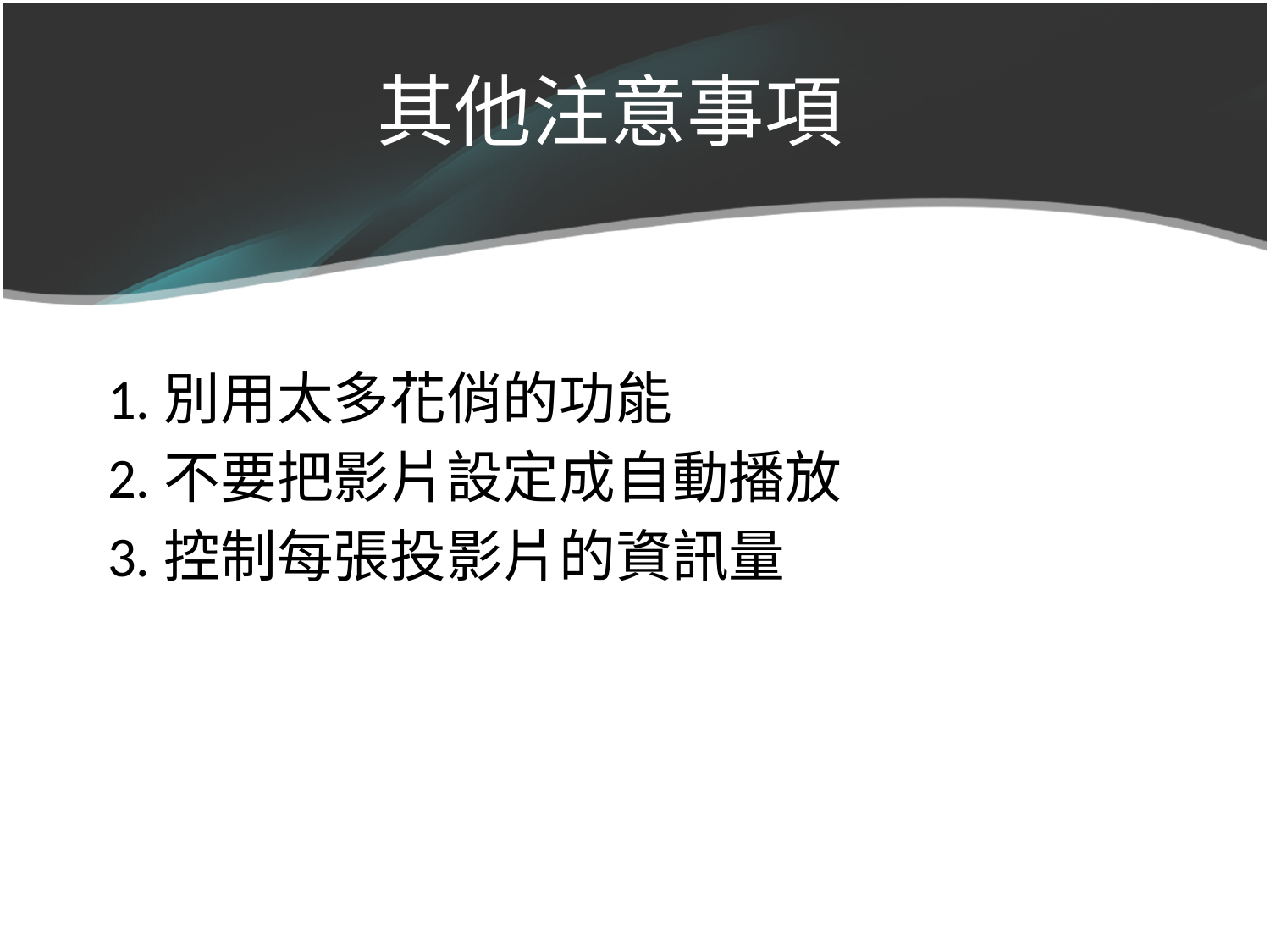

其他注意事項
1.別用太多花俏的功能
2.不要把影片設定成自動播放
3.控制每張投影片的資訊量